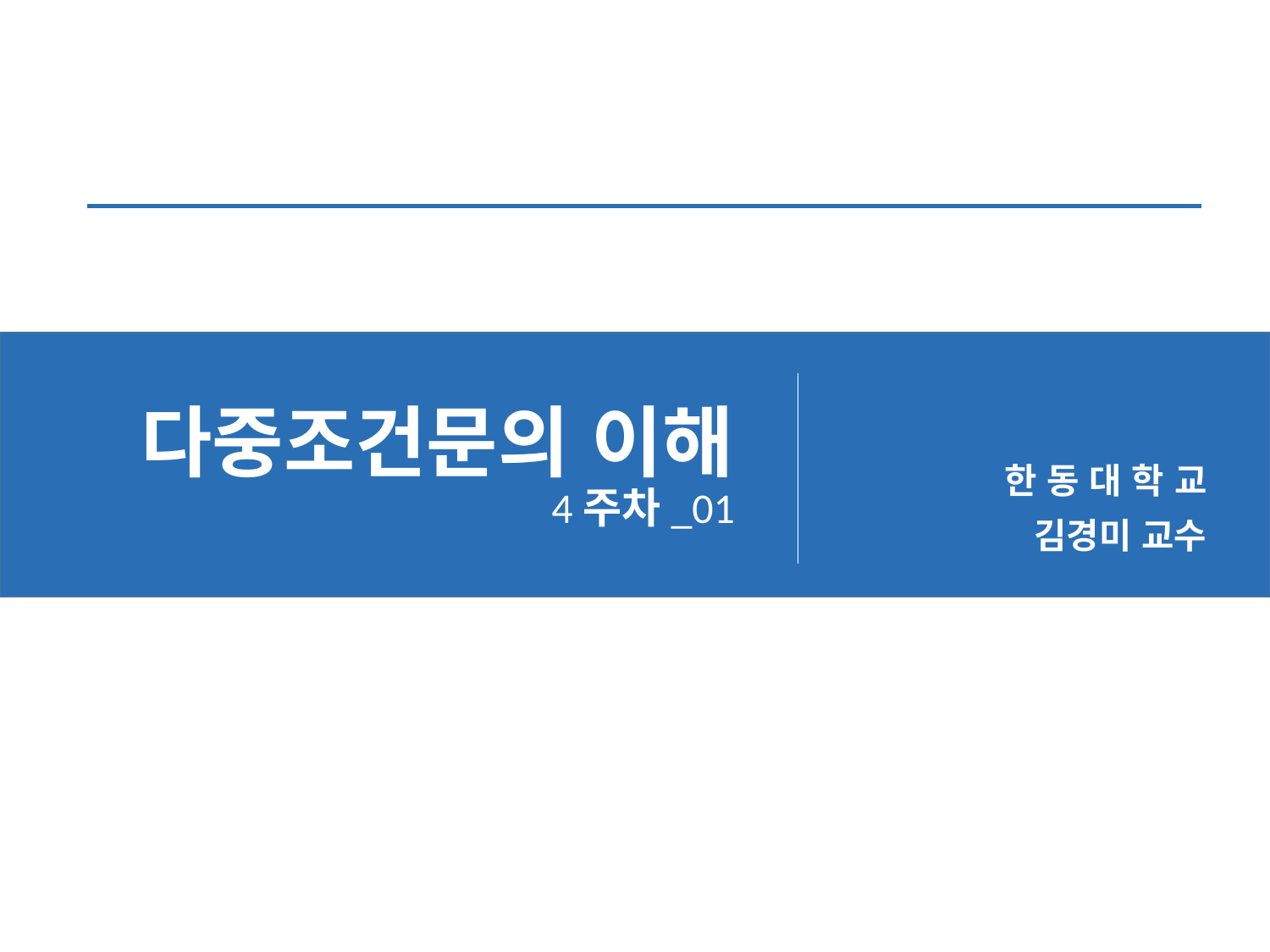

# 다중조건문의 이해 4주차_01
한 동 대 학 교
 김경미 교수